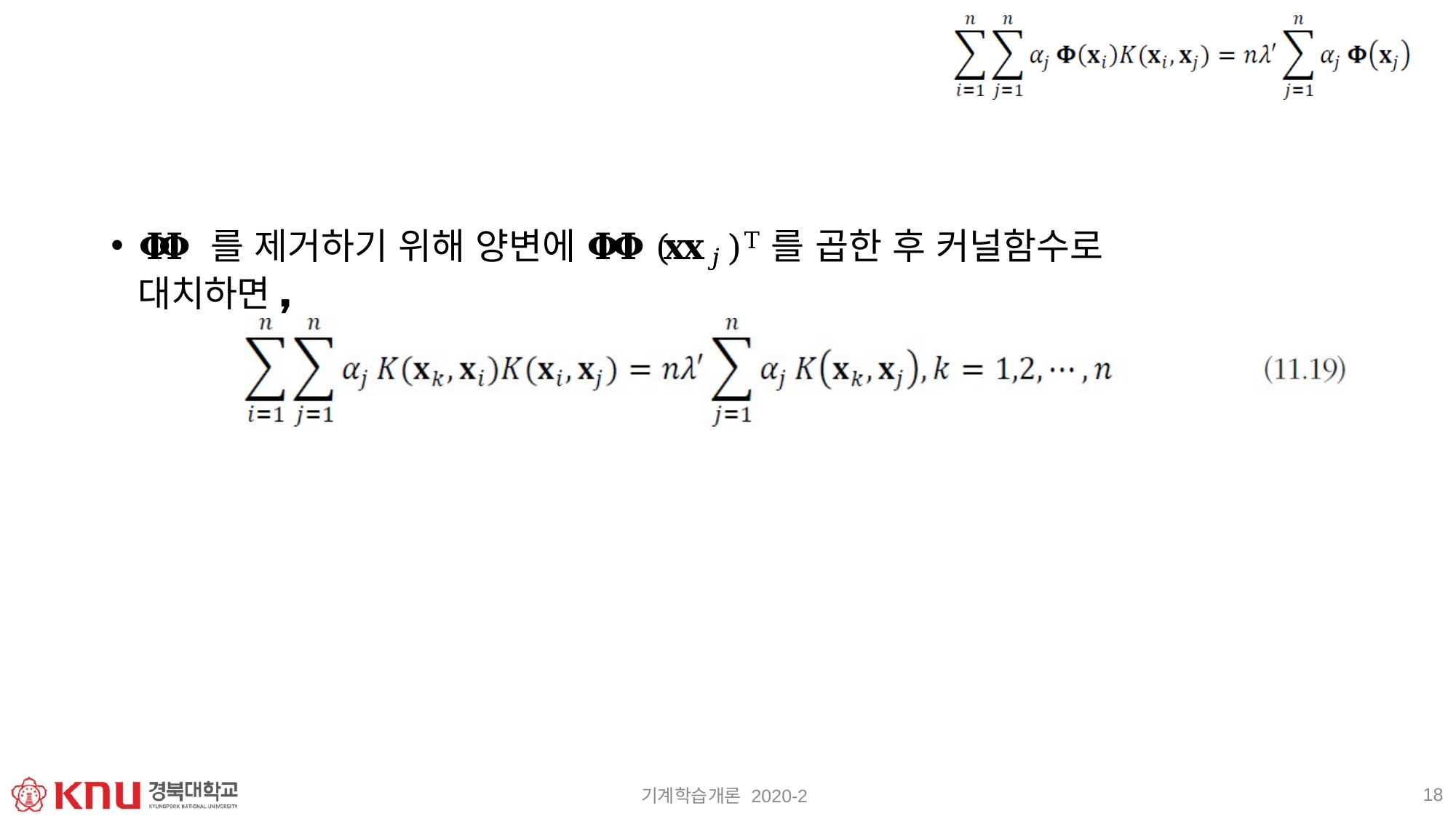

𝚽𝚽 를 제거하기 위해 양변에 𝚽𝚽(𝐱𝐱𝑗𝑗 )T를 곱한 후 커널함수로 대치하면,

18
기계학습개론 2020-2